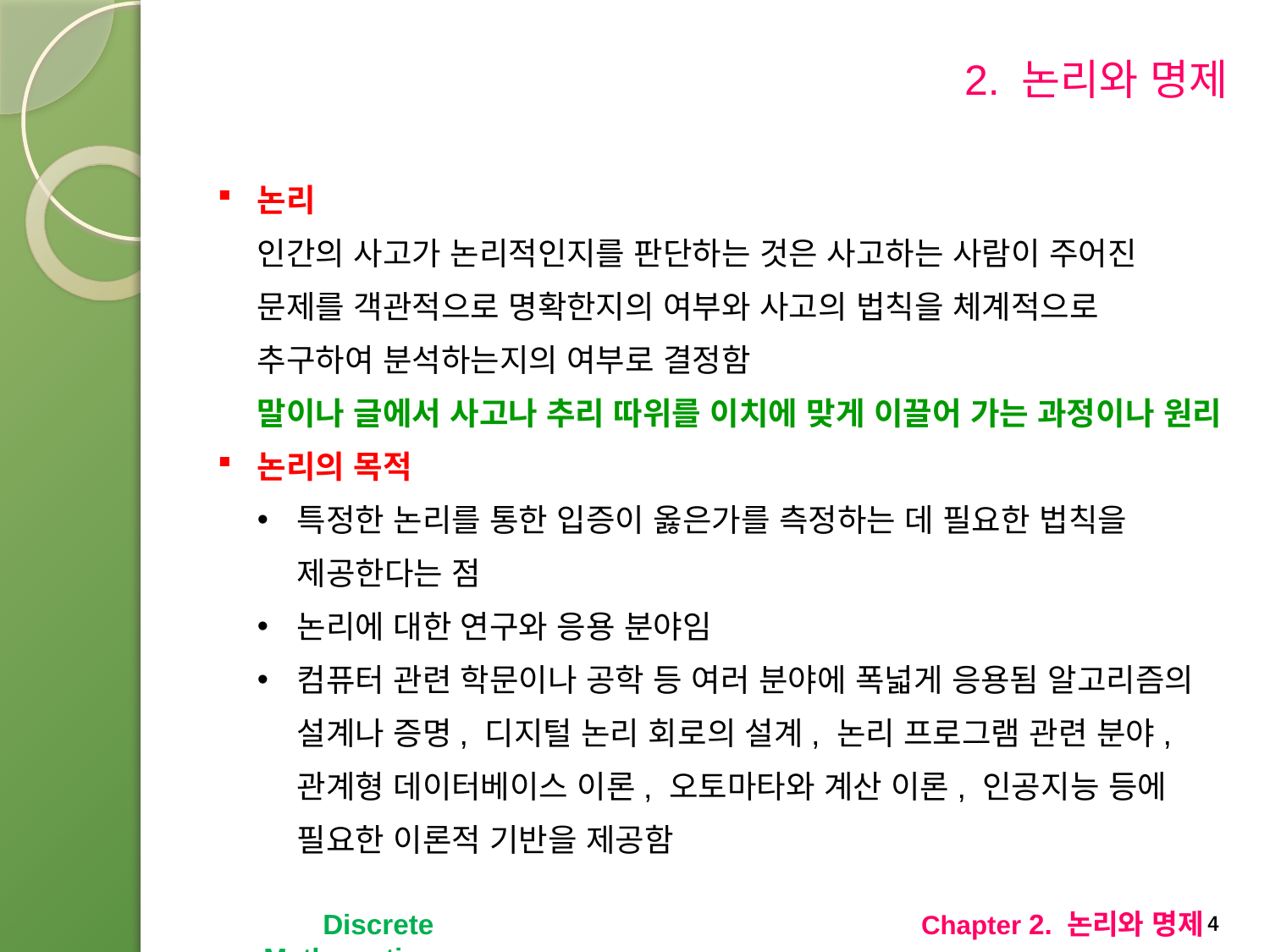

# 2. 논리와 명제
논리
인간의 사고가 논리적인지를 판단하는 것은 사고하는 사람이 주어진 문제를 객관적으로 명확한지의 여부와 사고의 법칙을 체계적으로 추구하여 분석하는지의 여부로 결정함
말이나 글에서 사고나 추리 따위를 이치에 맞게 이끌어 가는 과정이나 원리
논리의 목적
특정한 논리를 통한 입증이 옳은가를 측정하는 데 필요한 법칙을 제공한다는 점
논리에 대한 연구와 응용 분야임
컴퓨터 관련 학문이나 공학 등 여러 분야에 폭넓게 응용됨 알고리즘의 설계나 증명, 디지털 논리 회로의 설계, 논리 프로그램 관련 분야, 관계형 데이터베이스 이론, 오토마타와 계산 이론, 인공지능 등에 필요한 이론적 기반을 제공함
Discrete Mathematics
Chapter 2. 논리와 명제
4